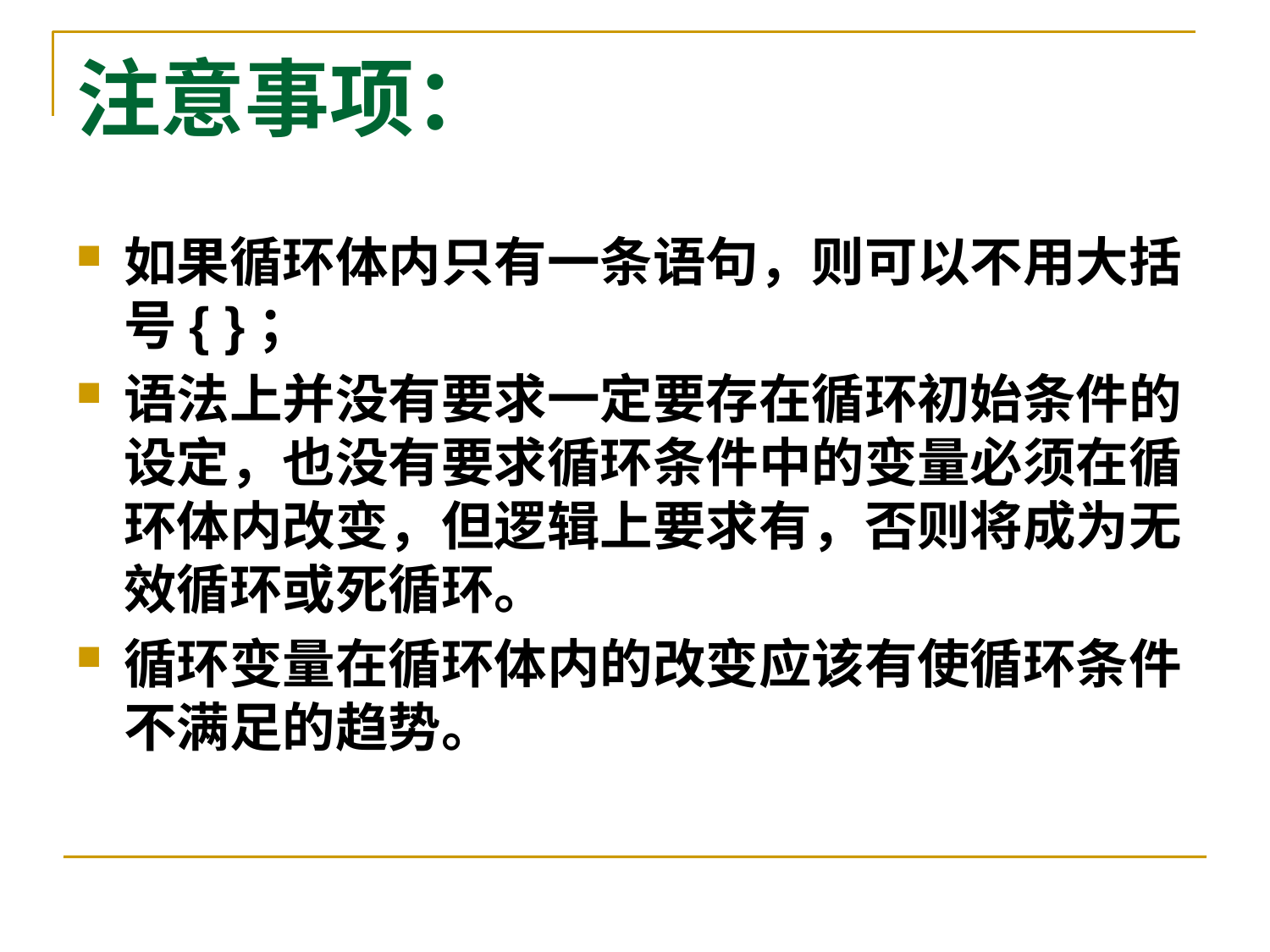

# 注意事项：
如果循环体内只有一条语句，则可以不用大括号{ }；
语法上并没有要求一定要存在循环初始条件的设定，也没有要求循环条件中的变量必须在循环体内改变，但逻辑上要求有，否则将成为无效循环或死循环。
循环变量在循环体内的改变应该有使循环条件不满足的趋势。